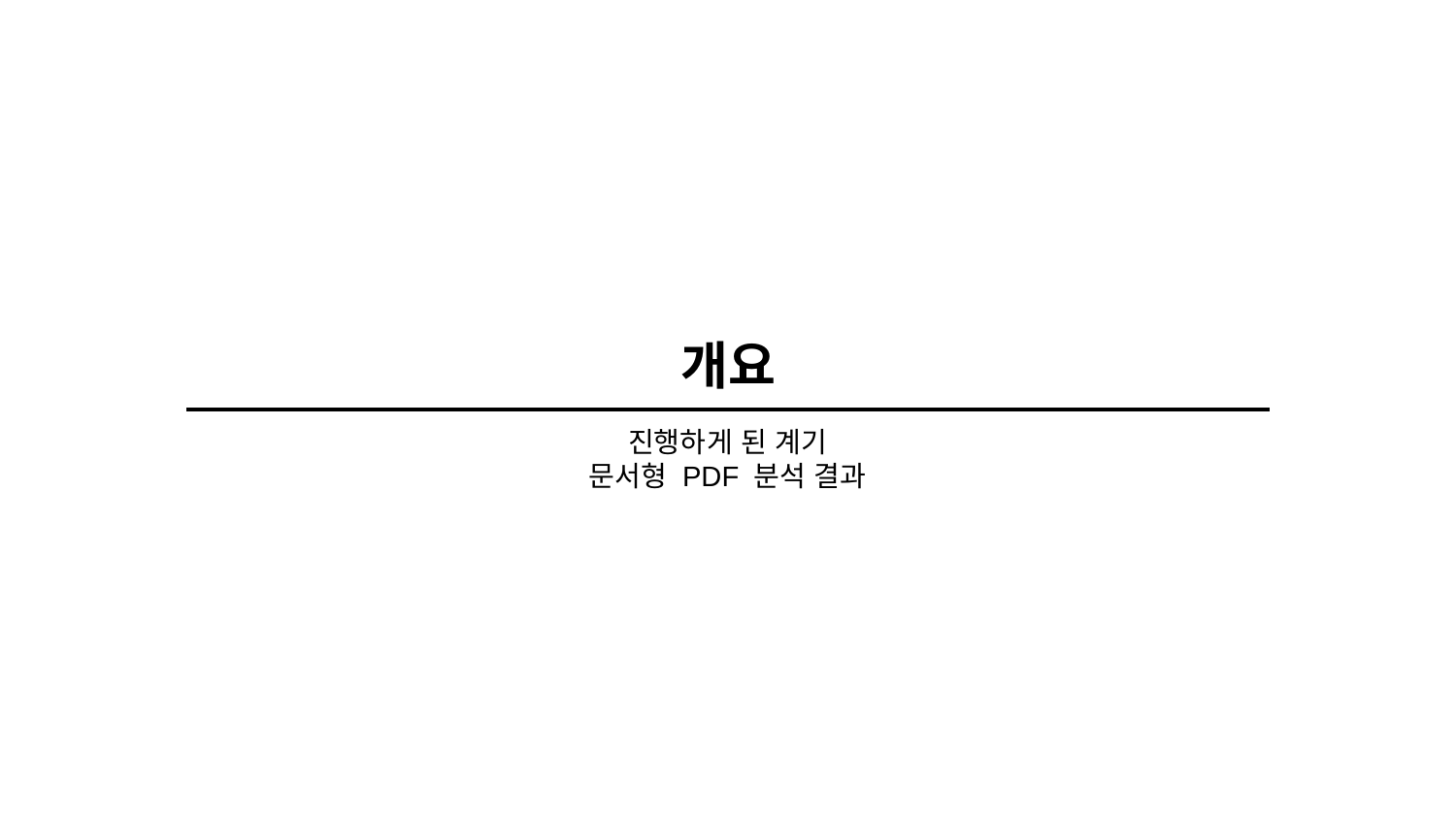

# 개요
진행하게 된 계기
문서형 PDF 분석 결과